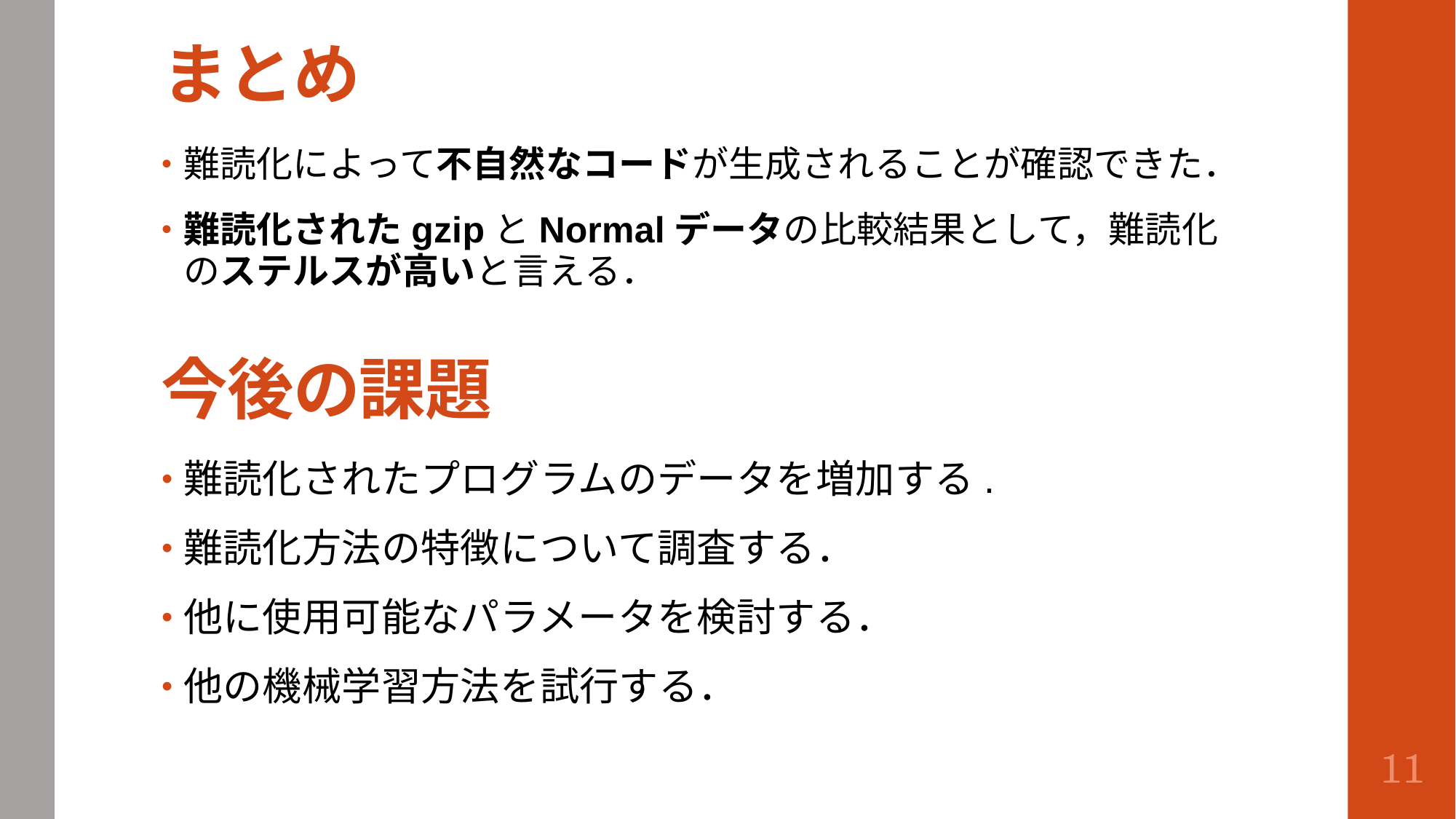

# まとめ
難読化によって不自然なコードが生成されることが確認できた．
難読化されたgzipとNormalデータの比較結果として，難読化のステルスが高いと言える．

今後の課題
難読化されたプログラムのデータを増加する.
難読化方法の特徴について調査する．
他に使用可能なパラメータを検討する．
他の機械学習方法を試行する．

11